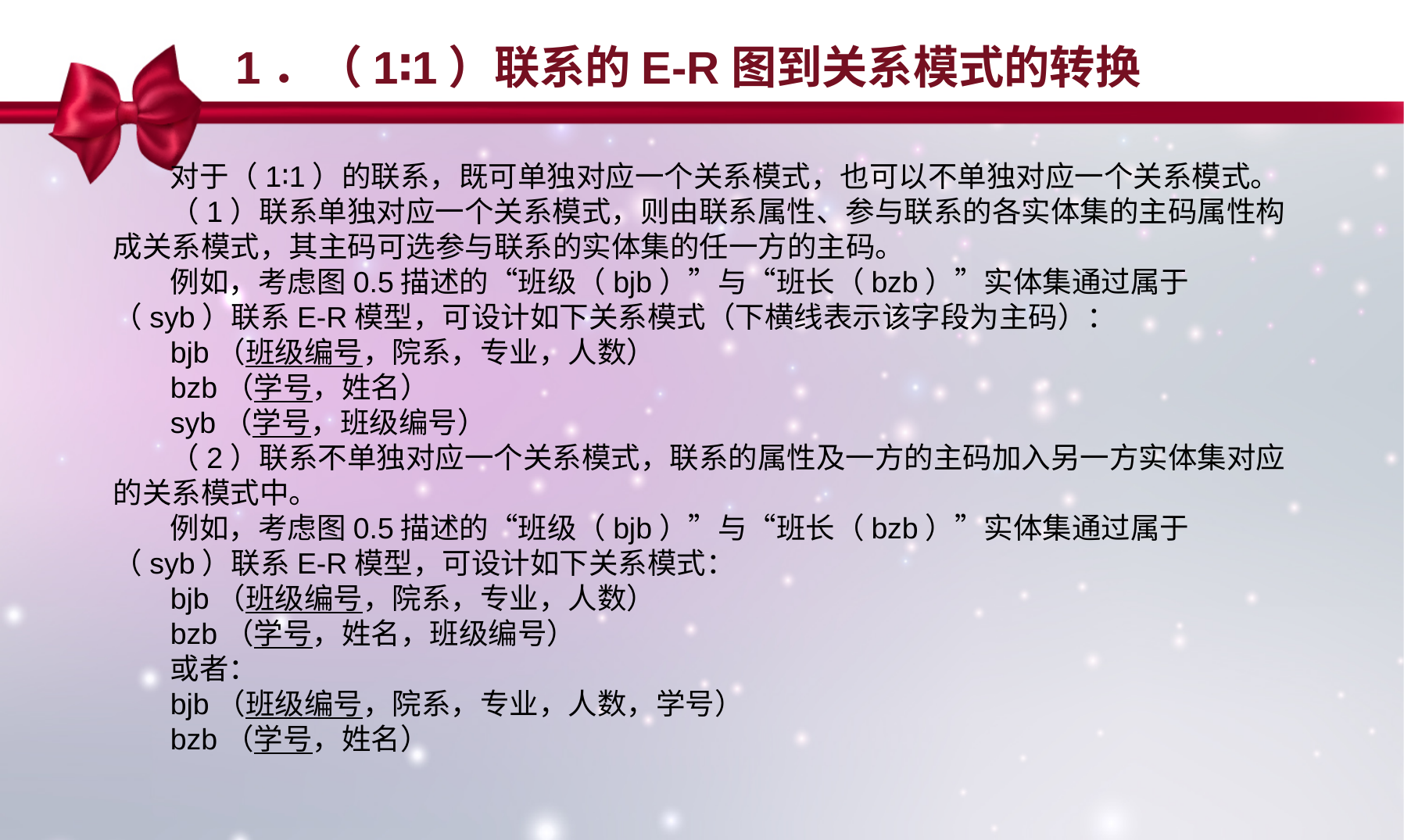

1．（1∶1）联系的E-R图到关系模式的转换
对于（1∶1）的联系，既可单独对应一个关系模式，也可以不单独对应一个关系模式。
（1）联系单独对应一个关系模式，则由联系属性、参与联系的各实体集的主码属性构成关系模式，其主码可选参与联系的实体集的任一方的主码。
例如，考虑图0.5描述的“班级（bjb）”与“班长（bzb）”实体集通过属于（syb）联系E-R模型，可设计如下关系模式（下横线表示该字段为主码）：
bjb（班级编号，院系，专业，人数）
bzb（学号，姓名）
syb（学号，班级编号）
（2）联系不单独对应一个关系模式，联系的属性及一方的主码加入另一方实体集对应的关系模式中。
例如，考虑图0.5描述的“班级（bjb）”与“班长（bzb）”实体集通过属于（syb）联系E-R模型，可设计如下关系模式：
bjb（班级编号，院系，专业，人数）
bzb（学号，姓名，班级编号）
或者：
bjb（班级编号，院系，专业，人数，学号）
bzb（学号，姓名）